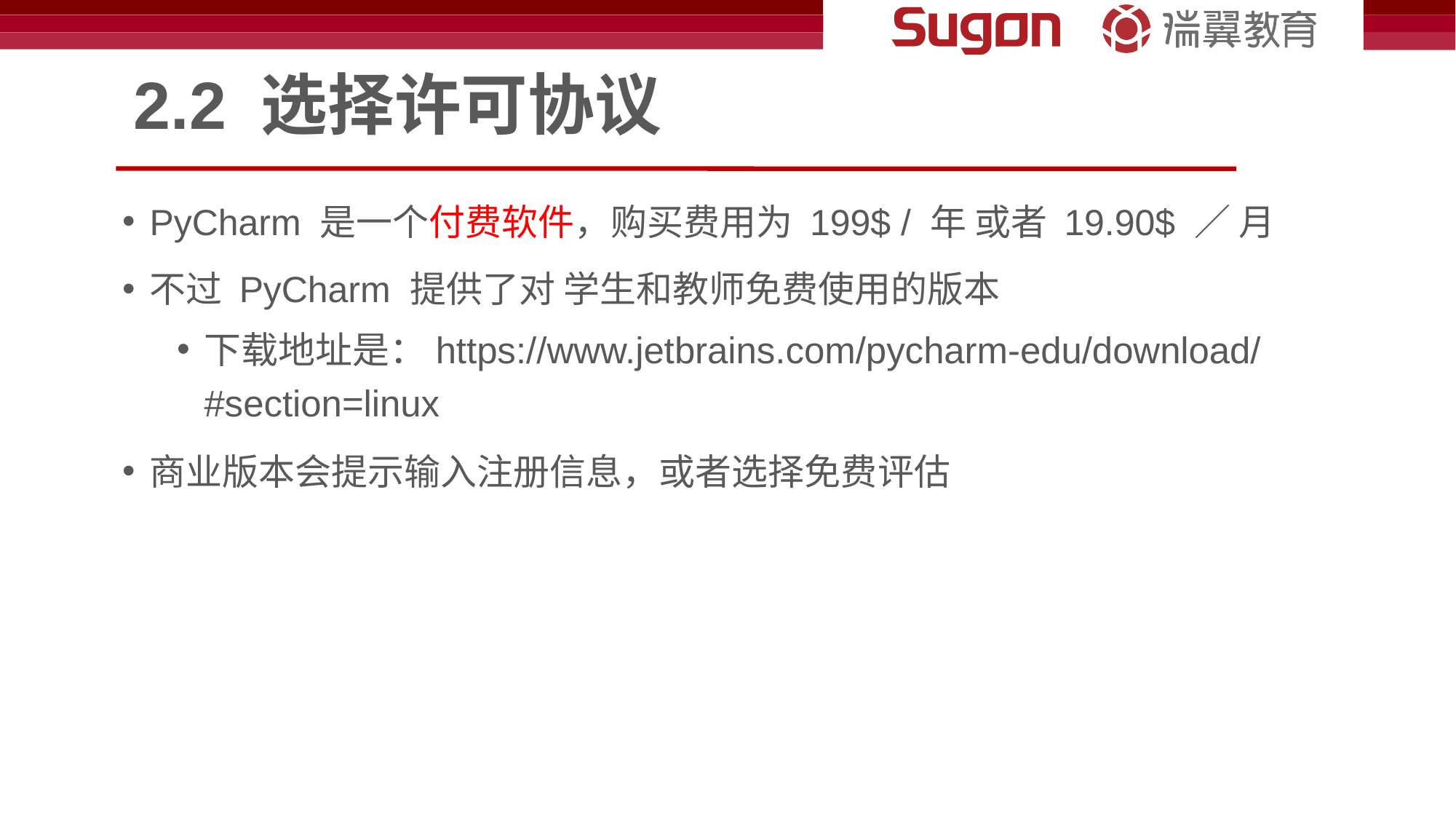

# 2.2 选择许可协议
PyCharm 是一个付费软件，购买费用为 199$ / 年 或者 19.90$ ／ 月
不过 PyCharm 提供了对 学生和教师免费使用的版本
下载地址是：https://www.jetbrains.com/pycharm-edu/download/#section=linux
商业版本会提示输入注册信息，或者选择免费评估